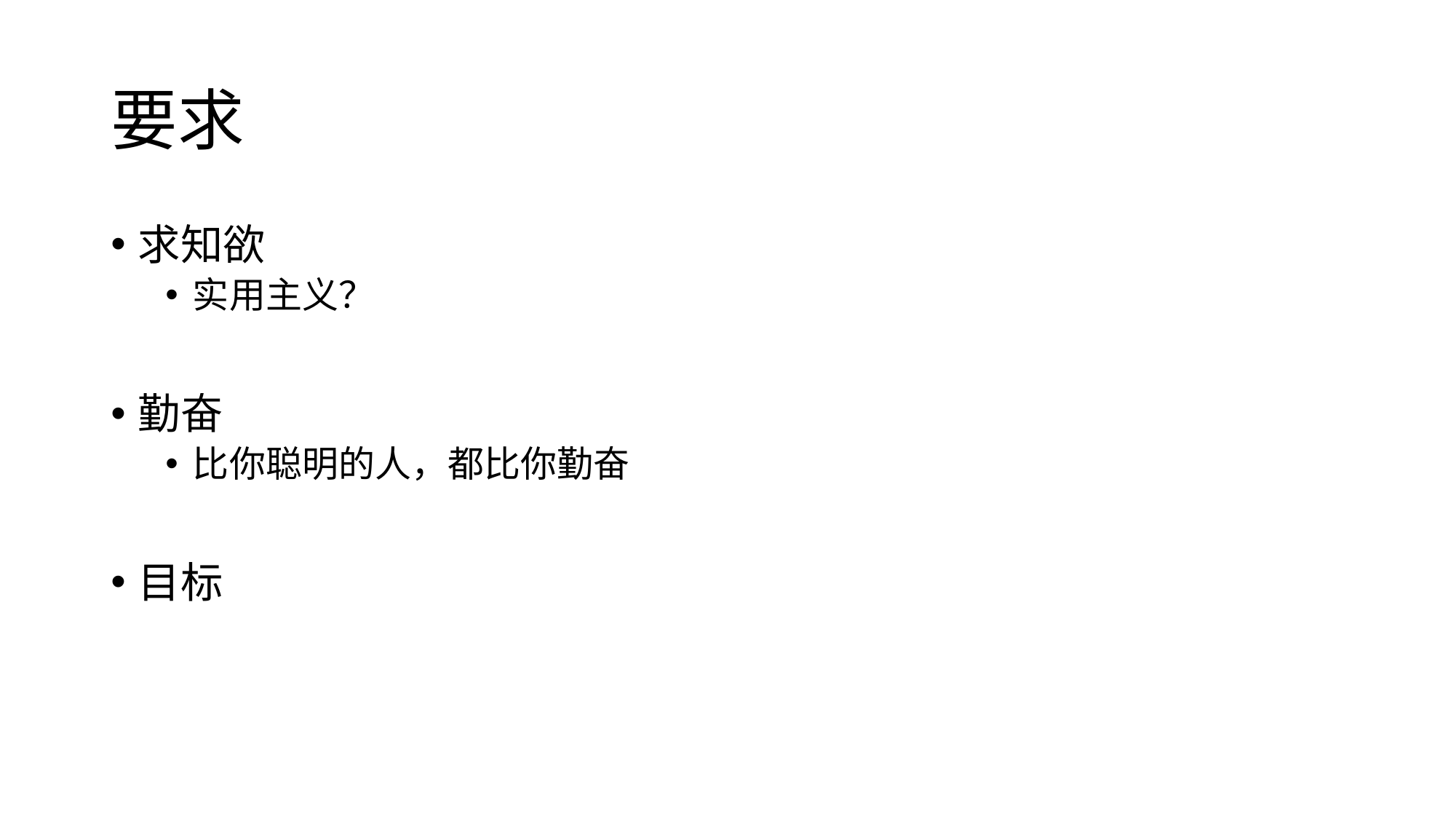

# 要求
求知欲
实用主义？

勤奋
比你聪明的人，都比你勤奋

目标